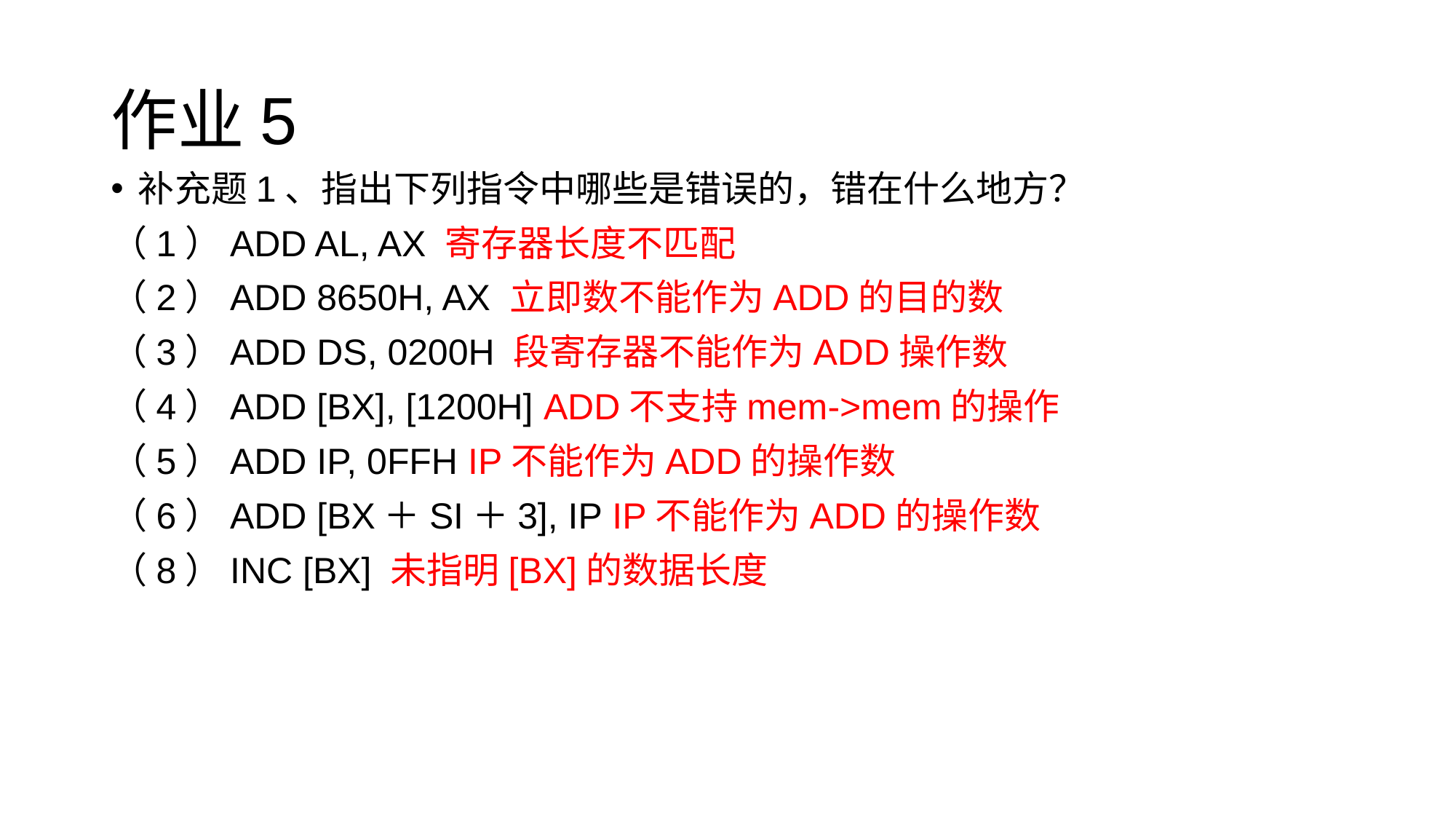

# 作业5
补充题1、指出下列指令中哪些是错误的，错在什么地方？
（1）ADD AL, AX 寄存器长度不匹配
（2）ADD 8650H, AX 立即数不能作为ADD的目的数
（3）ADD DS, 0200H 段寄存器不能作为ADD操作数
（4）ADD [BX], [1200H] ADD不支持mem->mem的操作
（5）ADD IP, 0FFH IP不能作为ADD的操作数
（6）ADD [BX＋SI＋3], IP IP不能作为ADD的操作数
（8）INC [BX] 未指明[BX]的数据长度